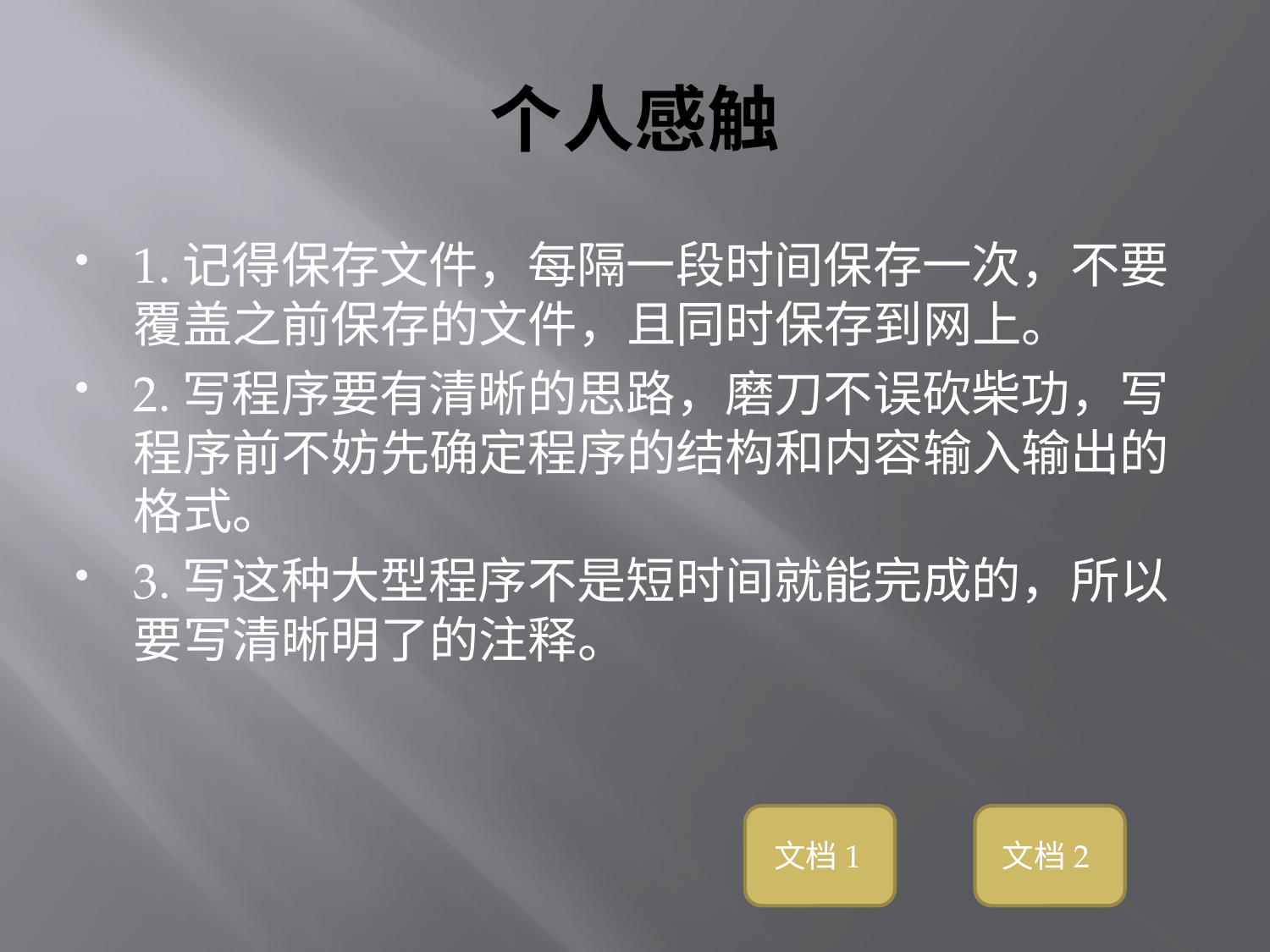

# 个人感触
1.记得保存文件，每隔一段时间保存一次，不要覆盖之前保存的文件，且同时保存到网上。
2.写程序要有清晰的思路，磨刀不误砍柴功，写程序前不妨先确定程序的结构和内容输入输出的格式。
3.写这种大型程序不是短时间就能完成的，所以要写清晰明了的注释。

文档2
文档1